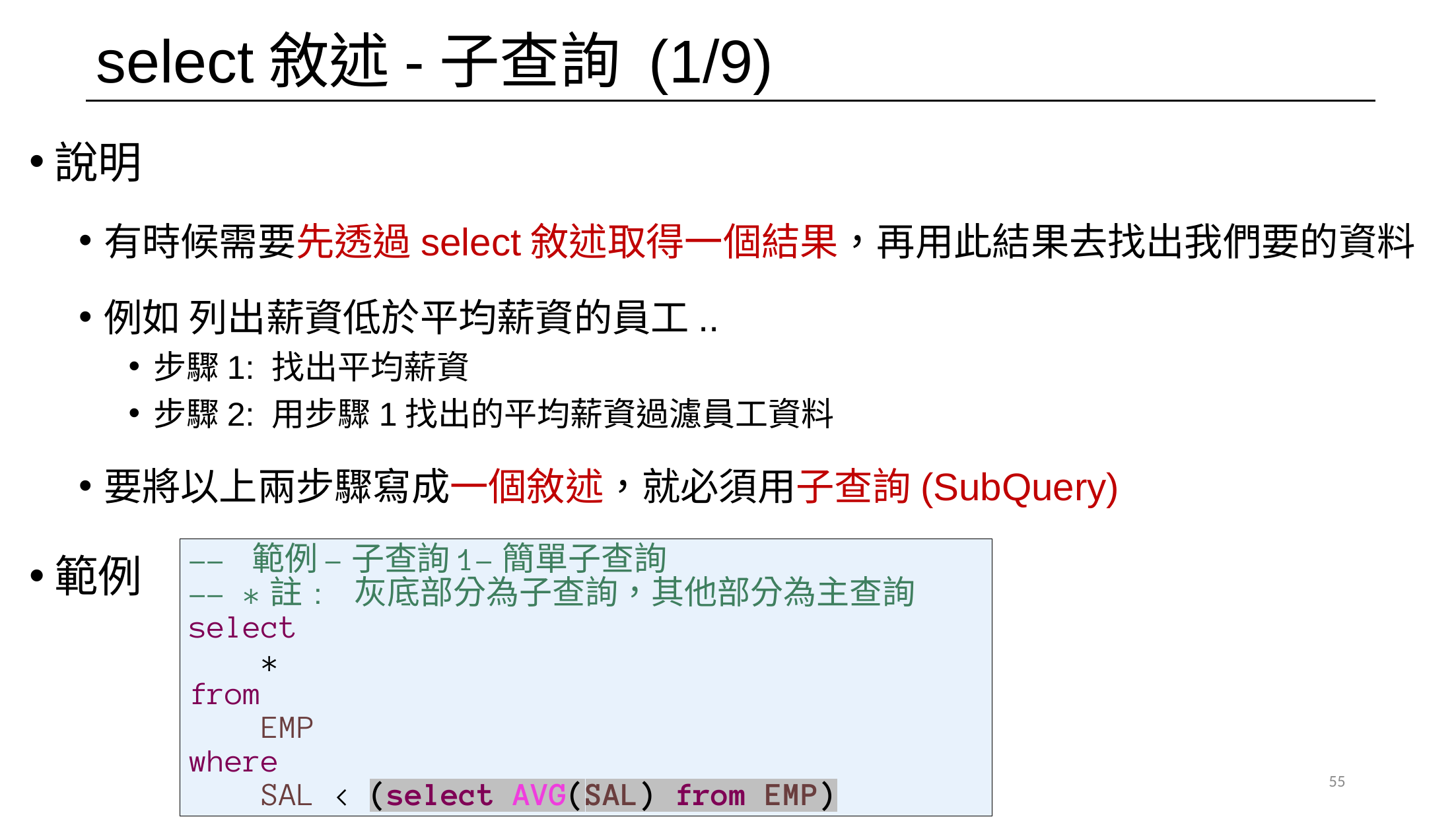

# select敘述-子查詢 (1/9)
說明
有時候需要先透過select敘述取得一個結果，再用此結果去找出我們要的資料
例如 列出薪資低於平均薪資的員工..
步驟1: 找出平均薪資
步驟2: 用步驟1找出的平均薪資過濾員工資料
要將以上兩步驟寫成一個敘述，就必須用子查詢(SubQuery)
範例
-- 範例-子查詢1-簡單子查詢
-- *註: 灰底部分為子查詢，其他部分為主查詢
select
    *
from
    EMP
where
    SAL < (select AVG(SAL) from EMP)
55